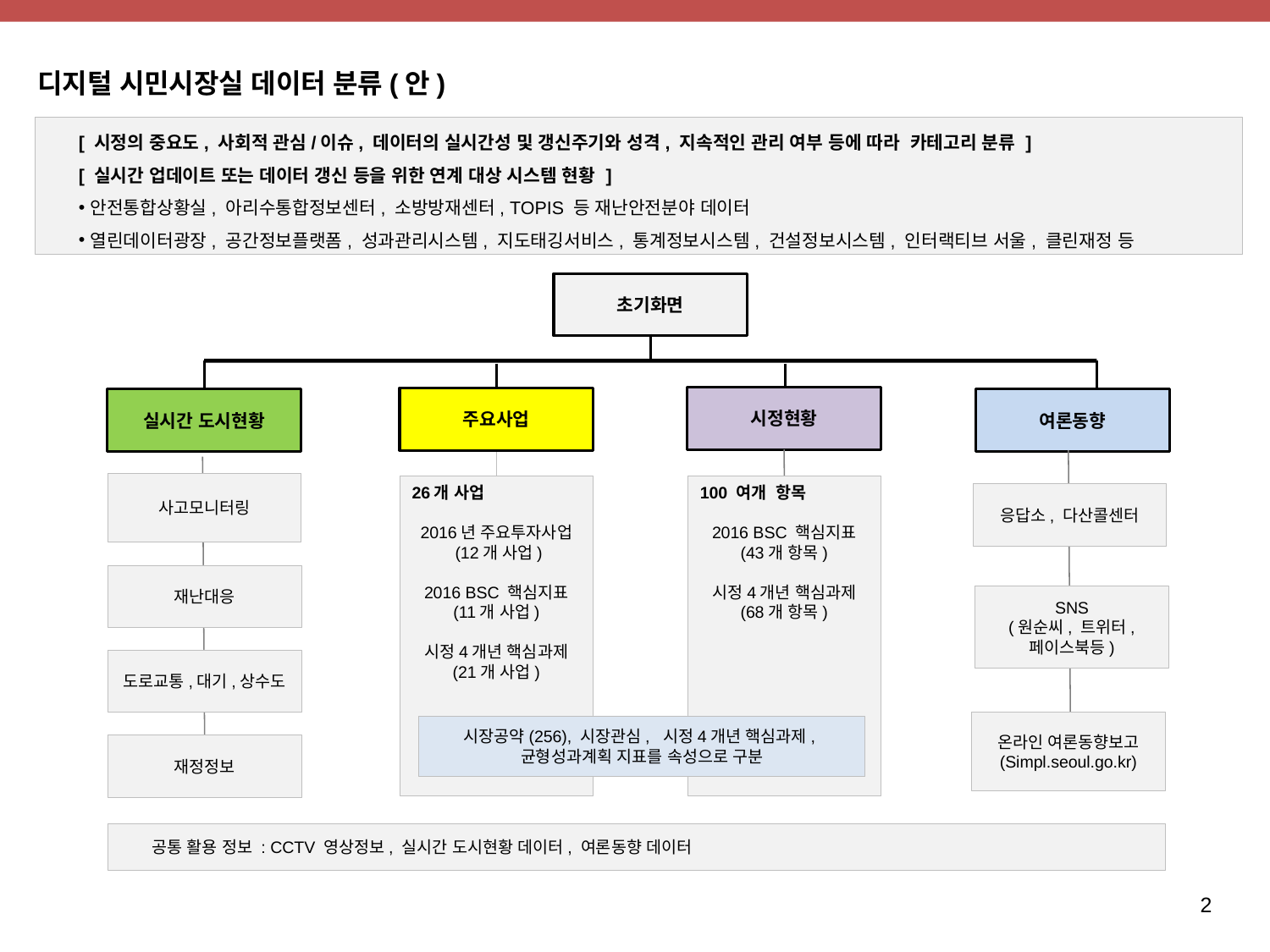

디지털 시민시장실 데이터 분류(안)
[ 시정의 중요도, 사회적 관심/이슈, 데이터의 실시간성 및 갱신주기와 성격, 지속적인 관리 여부 등에 따라  카테고리 분류 ]
[ 실시간 업데이트 또는 데이터 갱신 등을 위한 연계 대상 시스템 현황 ]
안전통합상황실, 아리수통합정보센터, 소방방재센터, TOPIS 등 재난안전분야 데이터
열린데이터광장, 공간정보플랫폼, 성과관리시스템, 지도태깅서비스, 통계정보시스템, 건설정보시스템, 인터랙티브 서울, 클린재정 등
초기화면
시정현황
주요사업
실시간 도시현황
여론동향
사고모니터링
26개 사업

2016년 주요투자사업
 (12개 사업)

2016 BSC 핵심지표
(11개 사업)

시정4개년 핵심과제
(21개 사업)

100 여개  항목

2016 BSC 핵심지표
(43개 항목)

시정4개년 핵심과제
(68개 항목)

응답소, 다산콜센터
재난대응
SNS
(원순씨, 트위터, 페이스북등)
도로교통,대기,상수도
온라인 여론동향보고
(Simpl.seoul.go.kr)
시장공약(256), 시장관심,  시정4개년 핵심과제,
균형성과계획 지표를 속성으로 구분
재정정보
공통 활용 정보 : CCTV 영상정보, 실시간 도시현황 데이터, 여론동향 데이터